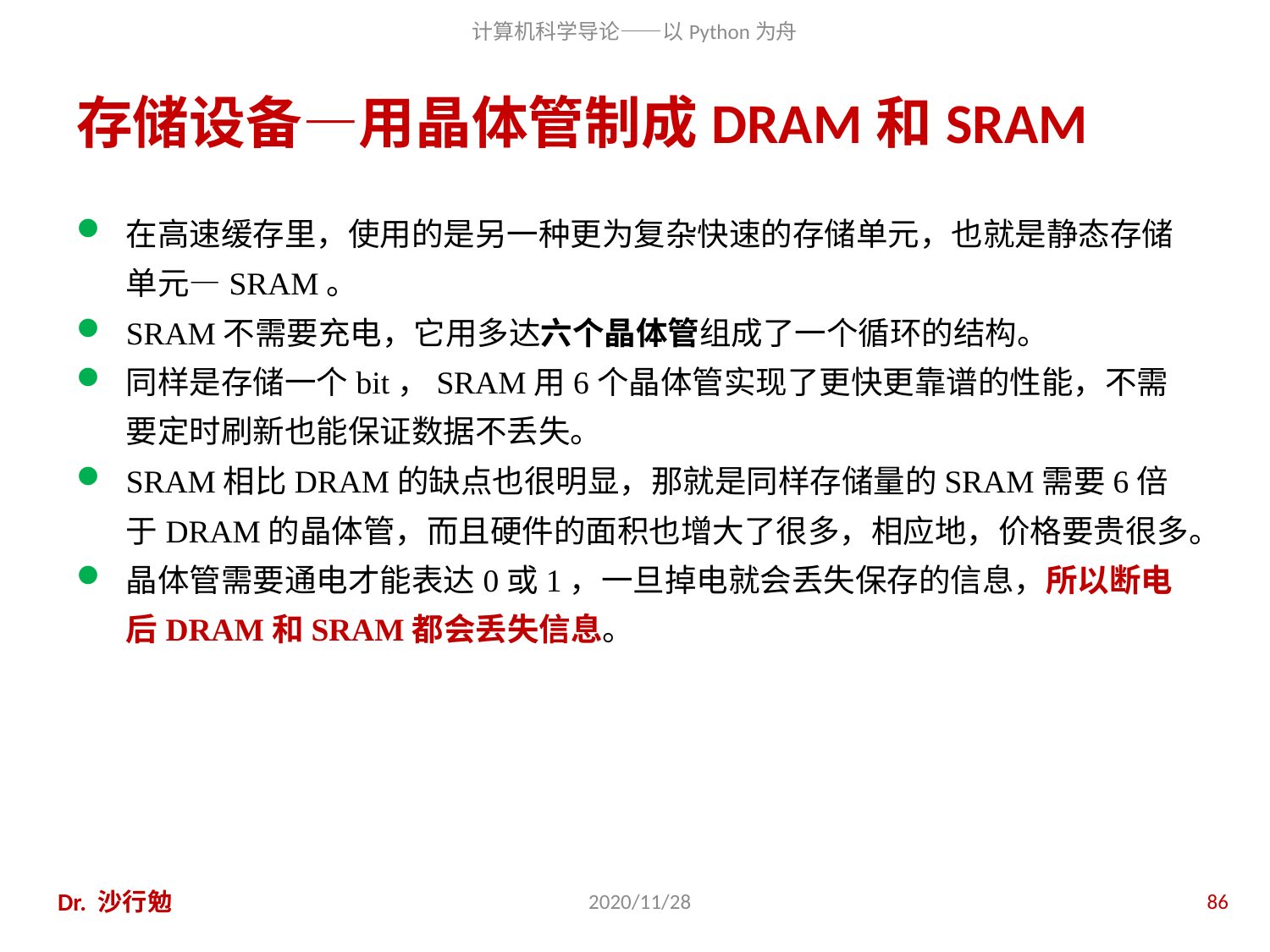

# 存储设备—用晶体管制成DRAM和SRAM
在高速缓存里，使用的是另一种更为复杂快速的存储单元，也就是静态存储单元—SRAM。
SRAM不需要充电，它用多达六个晶体管组成了一个循环的结构。
同样是存储一个bit，SRAM用6个晶体管实现了更快更靠谱的性能，不需要定时刷新也能保证数据不丢失。
SRAM相比DRAM的缺点也很明显，那就是同样存储量的SRAM需要6倍于DRAM的晶体管，而且硬件的面积也增大了很多，相应地，价格要贵很多。
晶体管需要通电才能表达0或1，一旦掉电就会丢失保存的信息，所以断电后DRAM和SRAM都会丢失信息。

Dr. 沙行勉
2020/11/28
86